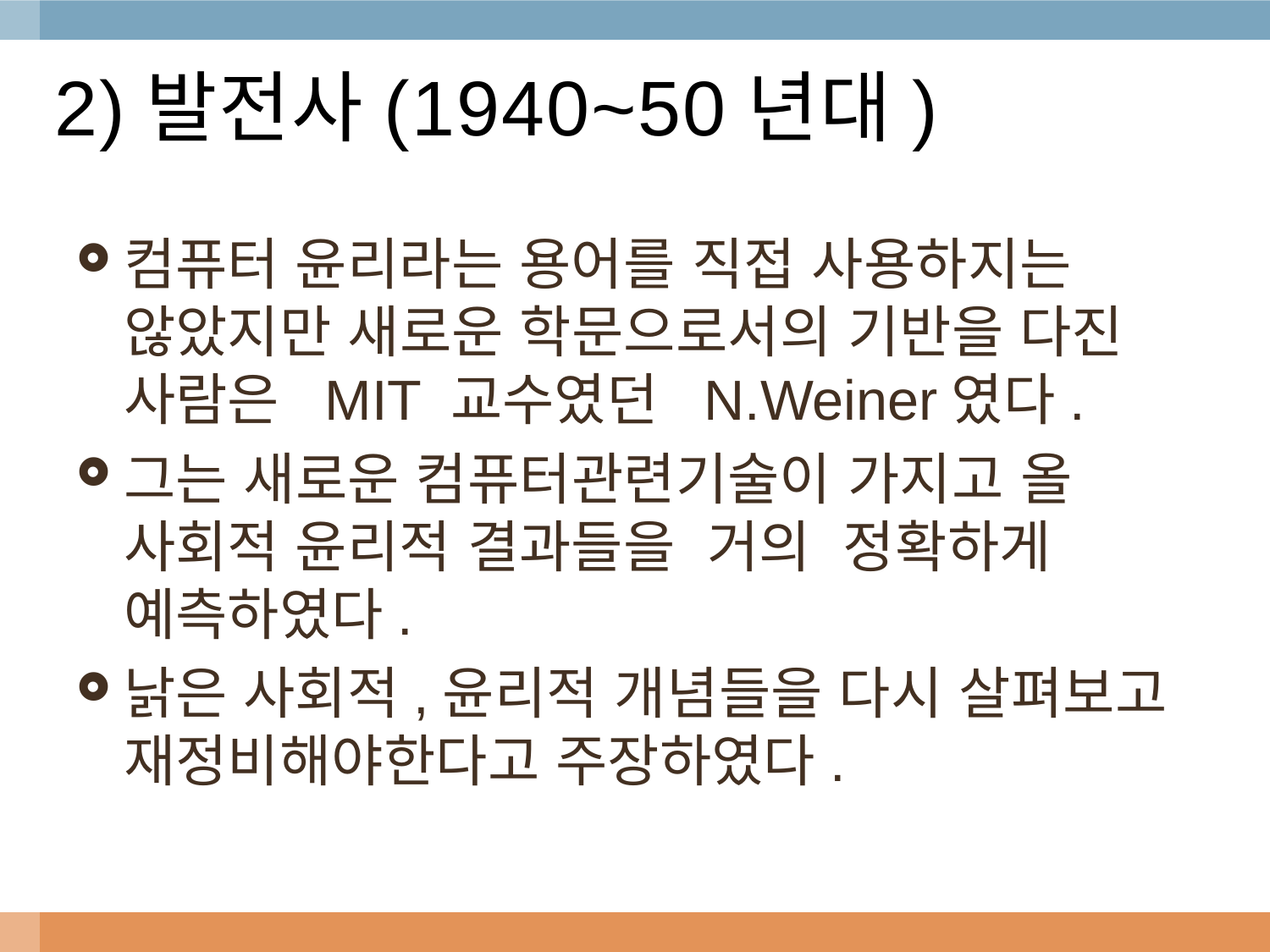

# 2)발전사(1940~50년대)
컴퓨터 윤리라는 용어를 직접 사용하지는 않았지만 새로운 학문으로서의 기반을 다진 사람은  MIT 교수였던  N.Weiner였다.
그는 새로운 컴퓨터관련기술이 가지고 올 사회적 윤리적 결과들을  거의  정확하게 예측하였다.
낡은 사회적,윤리적 개념들을 다시 살펴보고 재정비해야한다고 주장하였다.